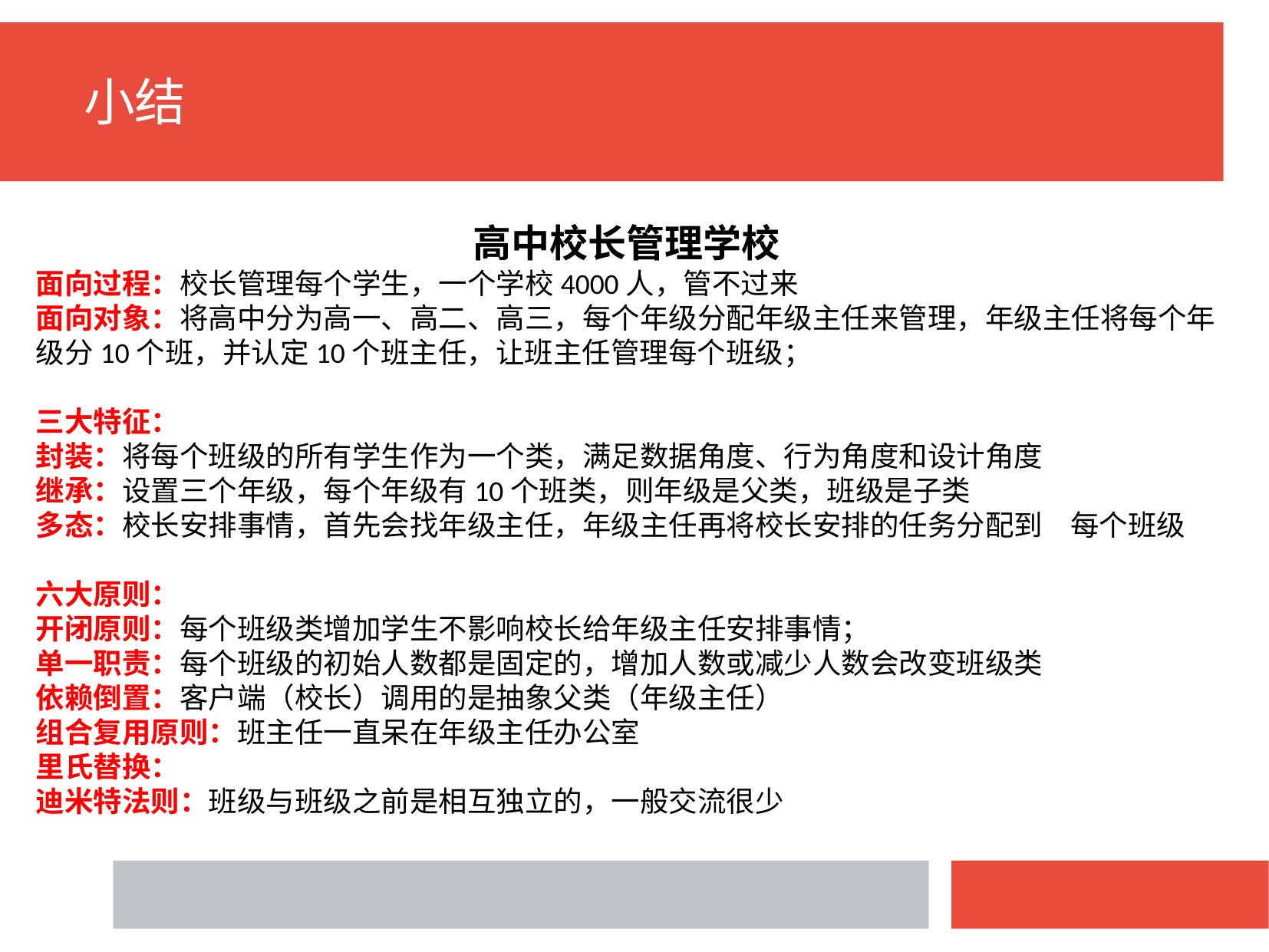

小结
高中校长管理学校
面向过程：校长管理每个学生，一个学校4000人，管不过来
面向对象：将高中分为高一、高二、高三，每个年级分配年级主任来管理，年级主任将每个年级分10个班，并认定10个班主任，让班主任管理每个班级；

三大特征：
封装：将每个班级的所有学生作为一个类，满足数据角度、行为角度和设计角度
继承：设置三个年级，每个年级有10个班类，则年级是父类，班级是子类
多态：校长安排事情，首先会找年级主任，年级主任再将校长安排的任务分配到   每个班级

六大原则：
开闭原则：每个班级类增加学生不影响校长给年级主任安排事情；
单一职责：每个班级的初始人数都是固定的，增加人数或减少人数会改变班级类
依赖倒置：客户端（校长）调用的是抽象父类（年级主任）
组合复用原则：班主任一直呆在年级主任办公室
里氏替换：
迪米特法则：班级与班级之前是相互独立的，一般交流很少